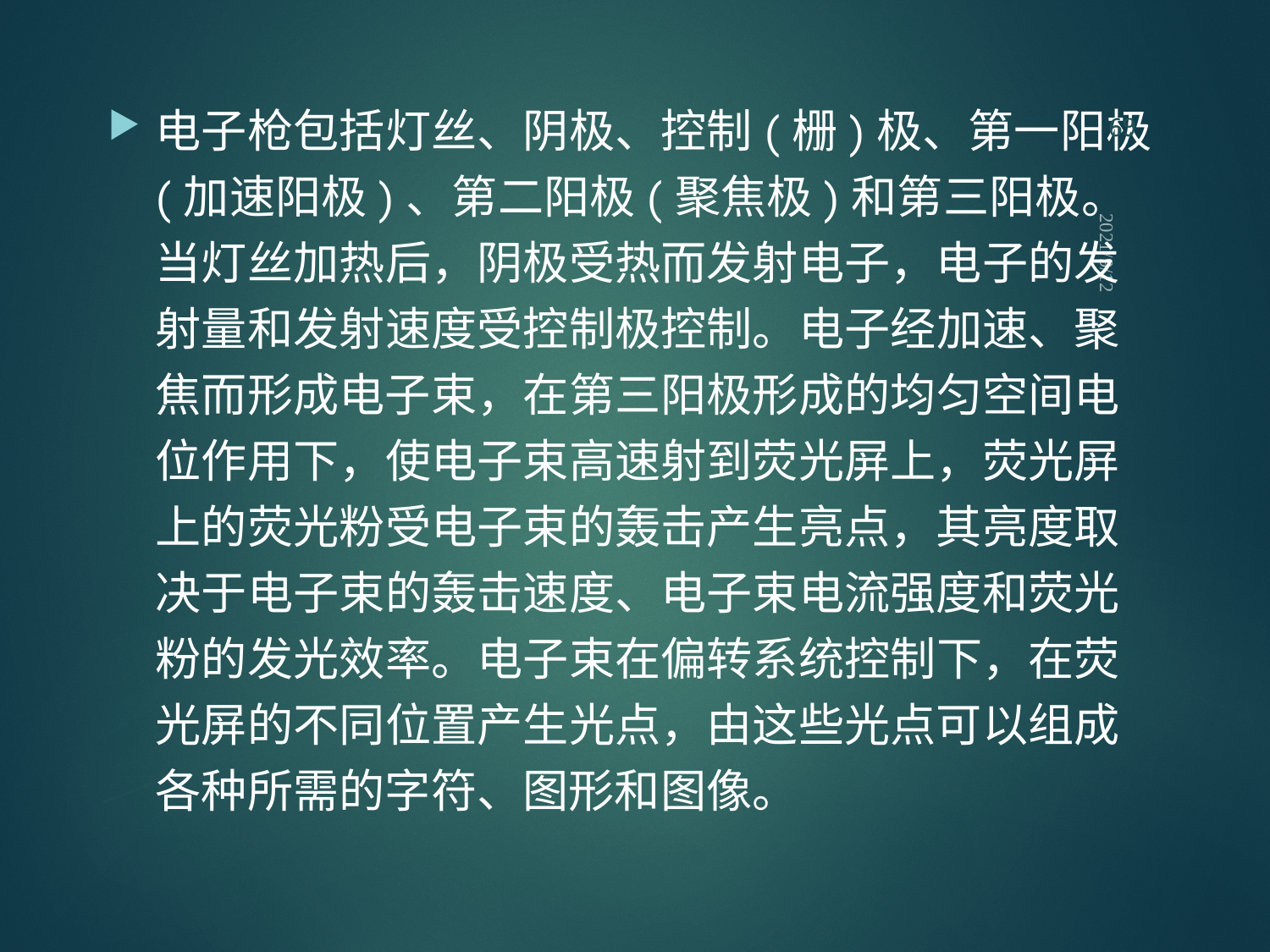

69
电子枪包括灯丝、阴极、控制(栅)极、第一阳极(加速阳极)、第二阳极(聚焦极)和第三阳极。当灯丝加热后，阴极受热而发射电子，电子的发射量和发射速度受控制极控制。电子经加速、聚焦而形成电子束，在第三阳极形成的均匀空间电位作用下，使电子束高速射到荧光屏上，荧光屏上的荧光粉受电子束的轰击产生亮点，其亮度取决于电子束的轰击速度、电子束电流强度和荧光粉的发光效率。电子束在偏转系统控制下，在荧光屏的不同位置产生光点，由这些光点可以组成各种所需的字符、图形和图像。
2021/9/12